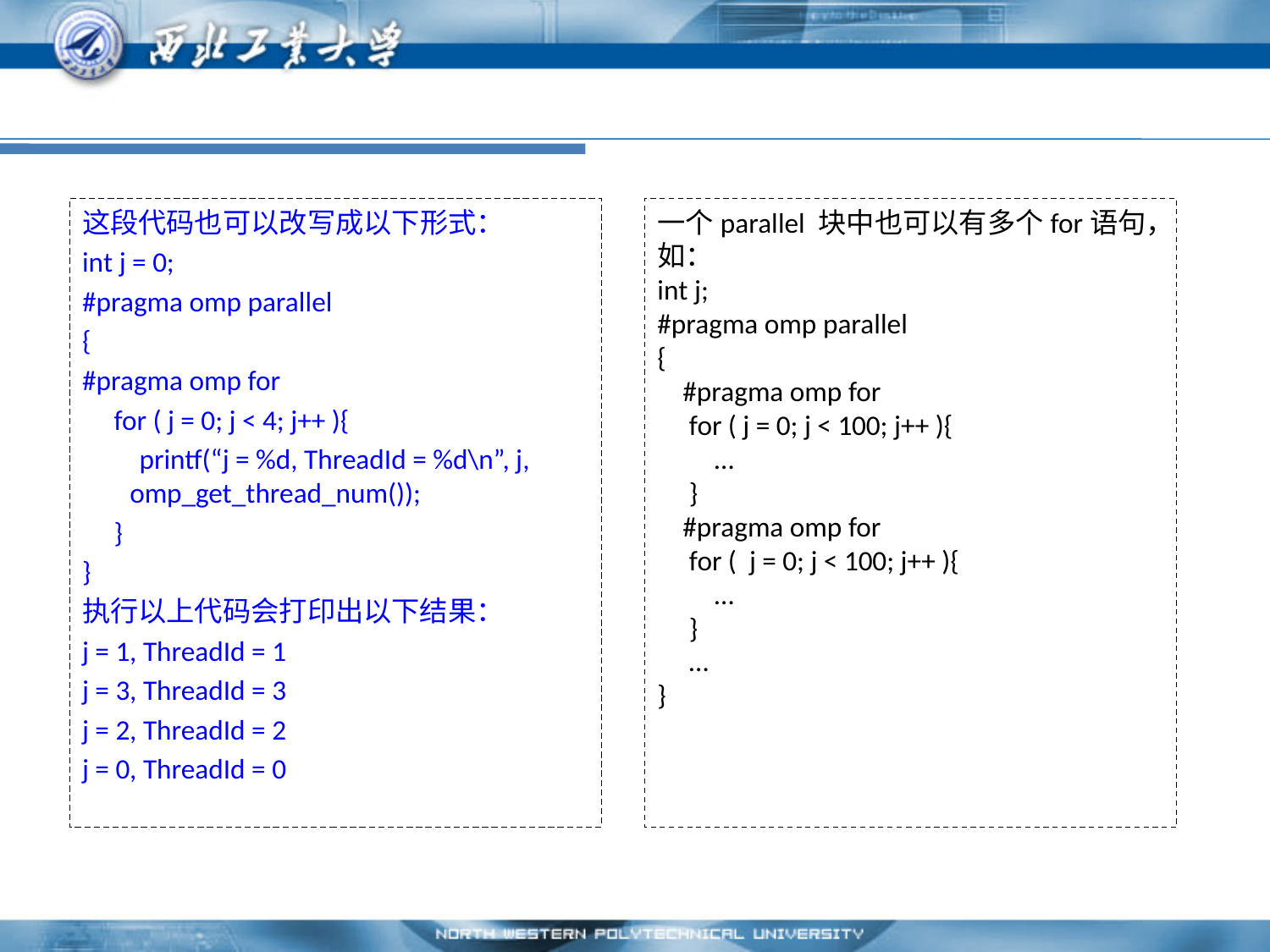

#
这段代码也可以改写成以下形式：
int j = 0;
#pragma omp parallel
{
#pragma omp for
     for ( j = 0; j < 4; j++ ){
         printf(“j = %d, ThreadId = %d\n”, j, omp_get_thread_num());
     }
}
执行以上代码会打印出以下结果：
j = 1, ThreadId = 1
j = 3, ThreadId = 3
j = 2, ThreadId = 2
j = 0, ThreadId = 0
一个parallel 块中也可以有多个for语句，如：
int j;
#pragma omp parallel
{
    #pragma omp for
     for ( j = 0; j < 100; j++ ){
         …
     }
    #pragma omp for
     for (  j = 0; j < 100; j++ ){
         …
     }
     …
}